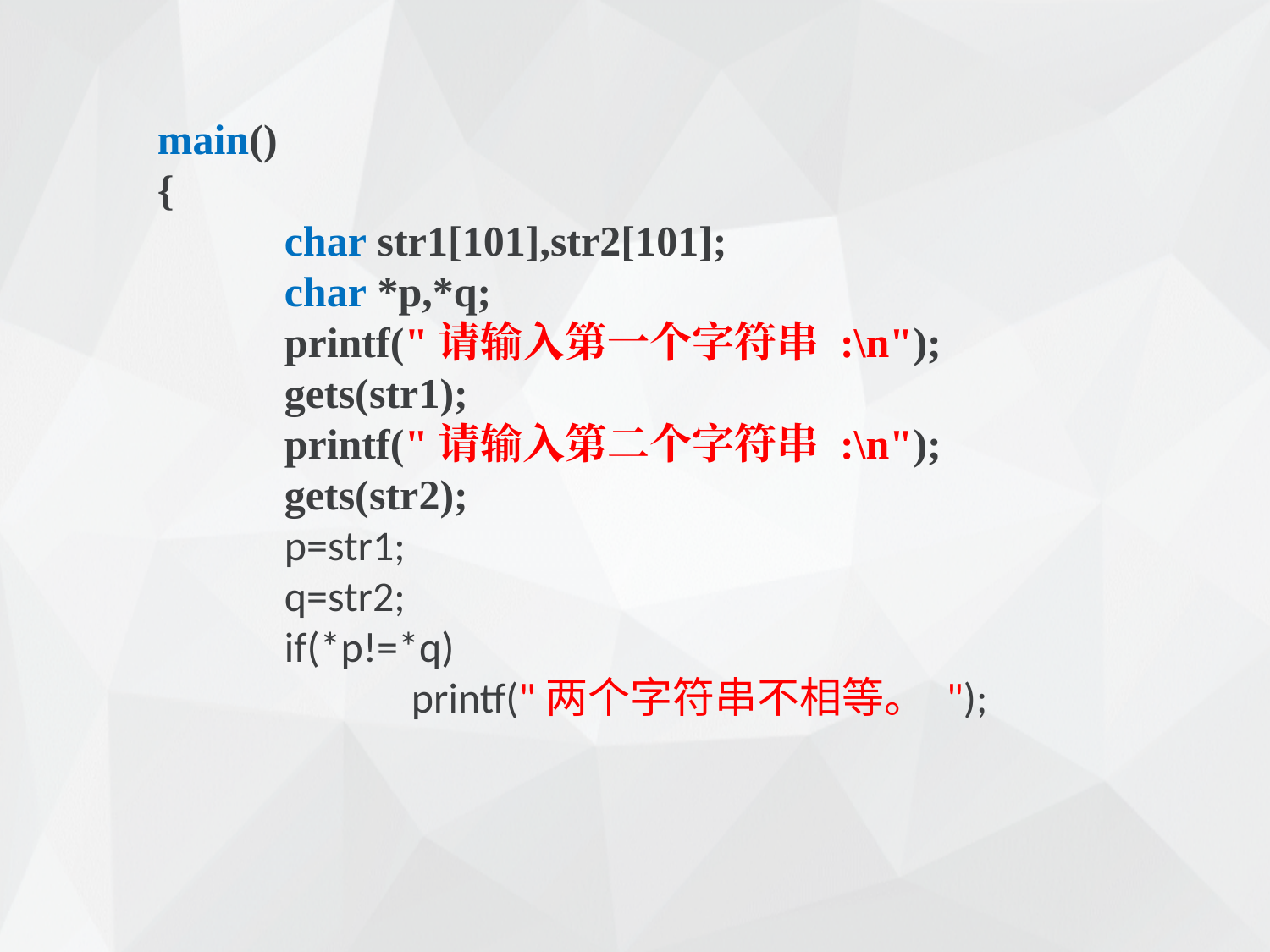

main()
{
	char str1[101],str2[101];
	char *p,*q;
	printf("请输入第一个字符串 :\n");
	gets(str1);
	printf("请输入第二个字符串 :\n");
	gets(str2);
	p=str1;
	q=str2;
	if(*p!=*q)
		printf("两个字符串不相等。 ");